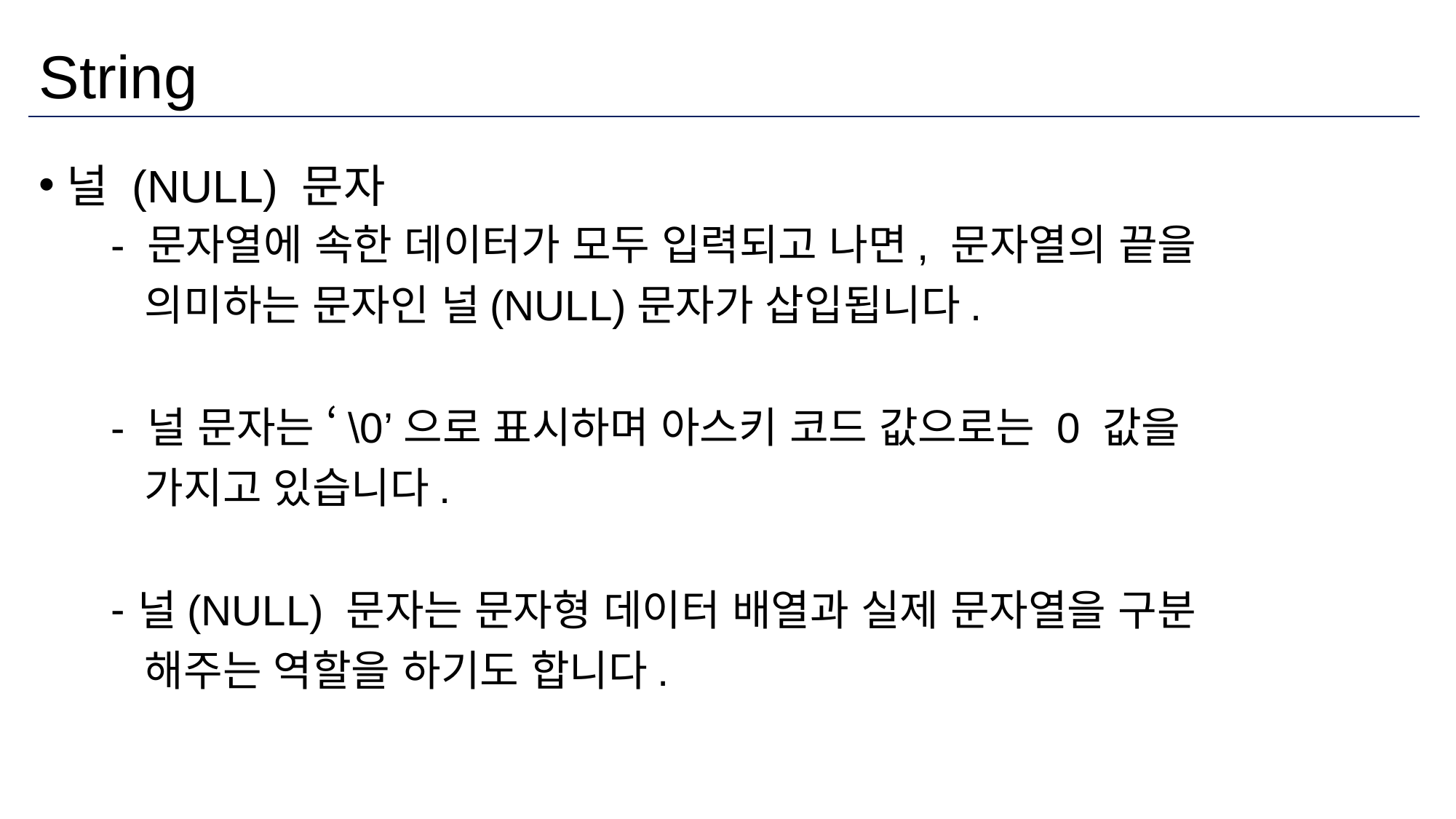

# String
널 (NULL) 문자
- 문자열에 속한 데이터가 모두 입력되고 나면, 문자열의 끝을
  의미하는 문자인 널(NULL)문자가 삽입됩니다.

- 널 문자는 ‘\0’으로 표시하며 아스키 코드 값으로는 0 값을
  가지고 있습니다.

널(NULL) 문자는 문자형 데이터 배열과 실제 문자열을 구분
  해주는 역할을 하기도 합니다.